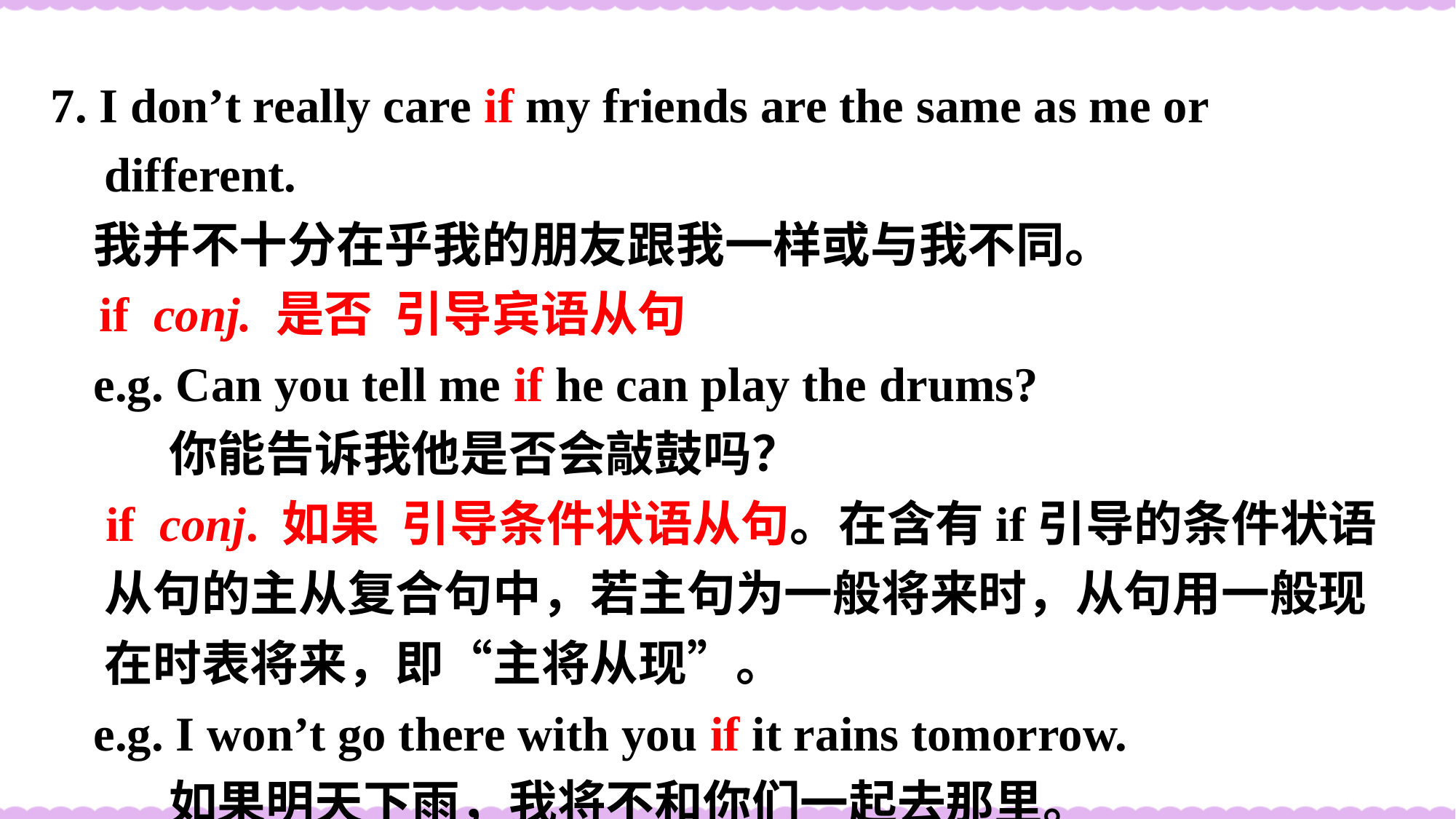

7. I don’t really care if my friends are the same as me or different.
我并不十分在乎我的朋友跟我一样或与我不同。
    if  conj. 是否  引导宾语从句
e.g. Can you tell me if he can play the drums?
你能告诉我他是否会敲鼓吗？
 if  conj. 如果  引导条件状语从句。在含有if引导的条件状语从句的主从复合句中，若主句为一般将来时，从句用一般现在时表将来，即“主将从现”。
e.g. I won’t go there with you if it rains tomorrow.
如果明天下雨，我将不和你们一起去那里。